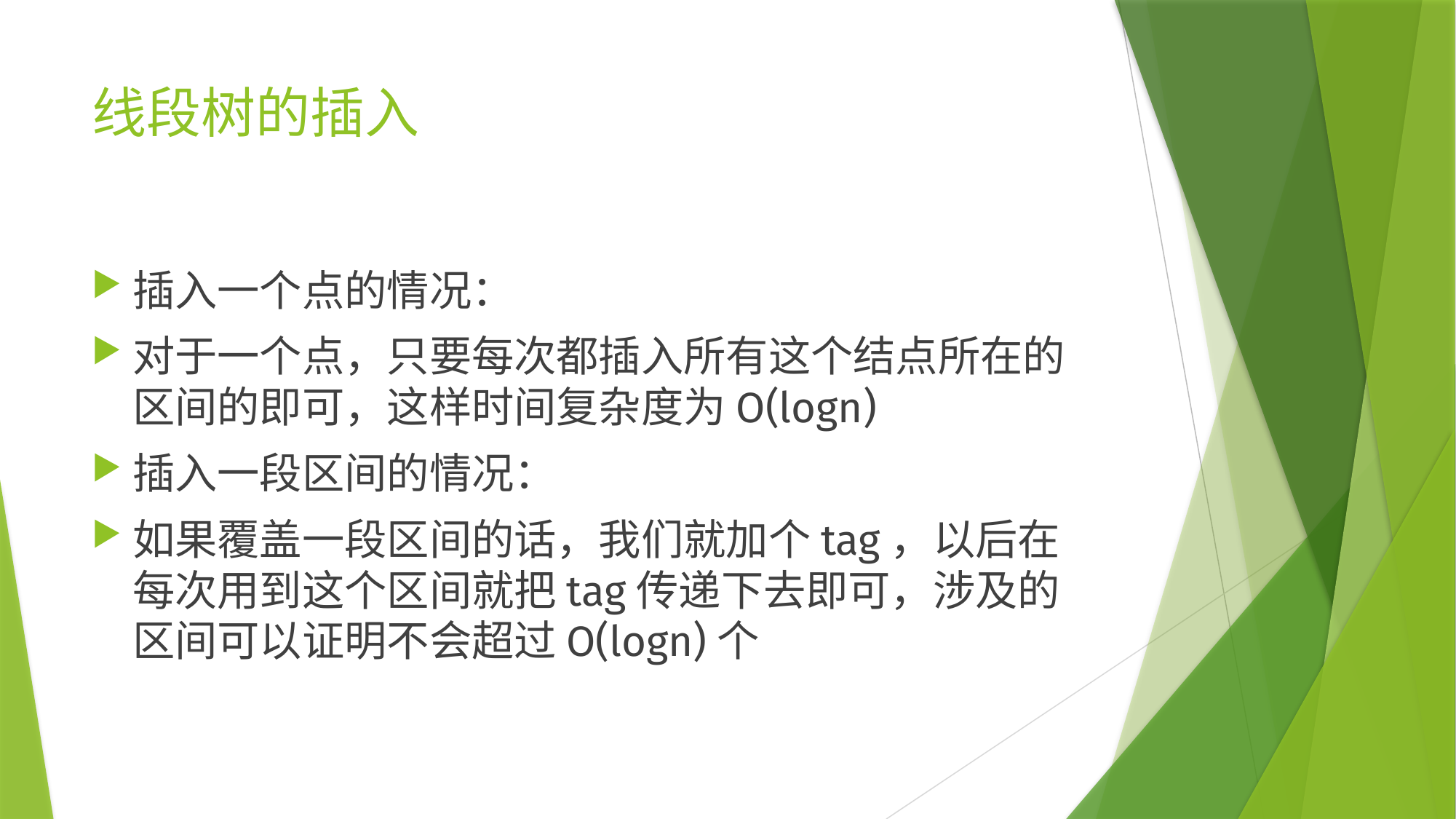

# 线段树的插入
插入一个点的情况：
对于一个点，只要每次都插入所有这个结点所在的区间的即可，这样时间复杂度为O(logn)
插入一段区间的情况：
如果覆盖一段区间的话，我们就加个tag，以后在每次用到这个区间就把tag传递下去即可，涉及的区间可以证明不会超过O(logn)个